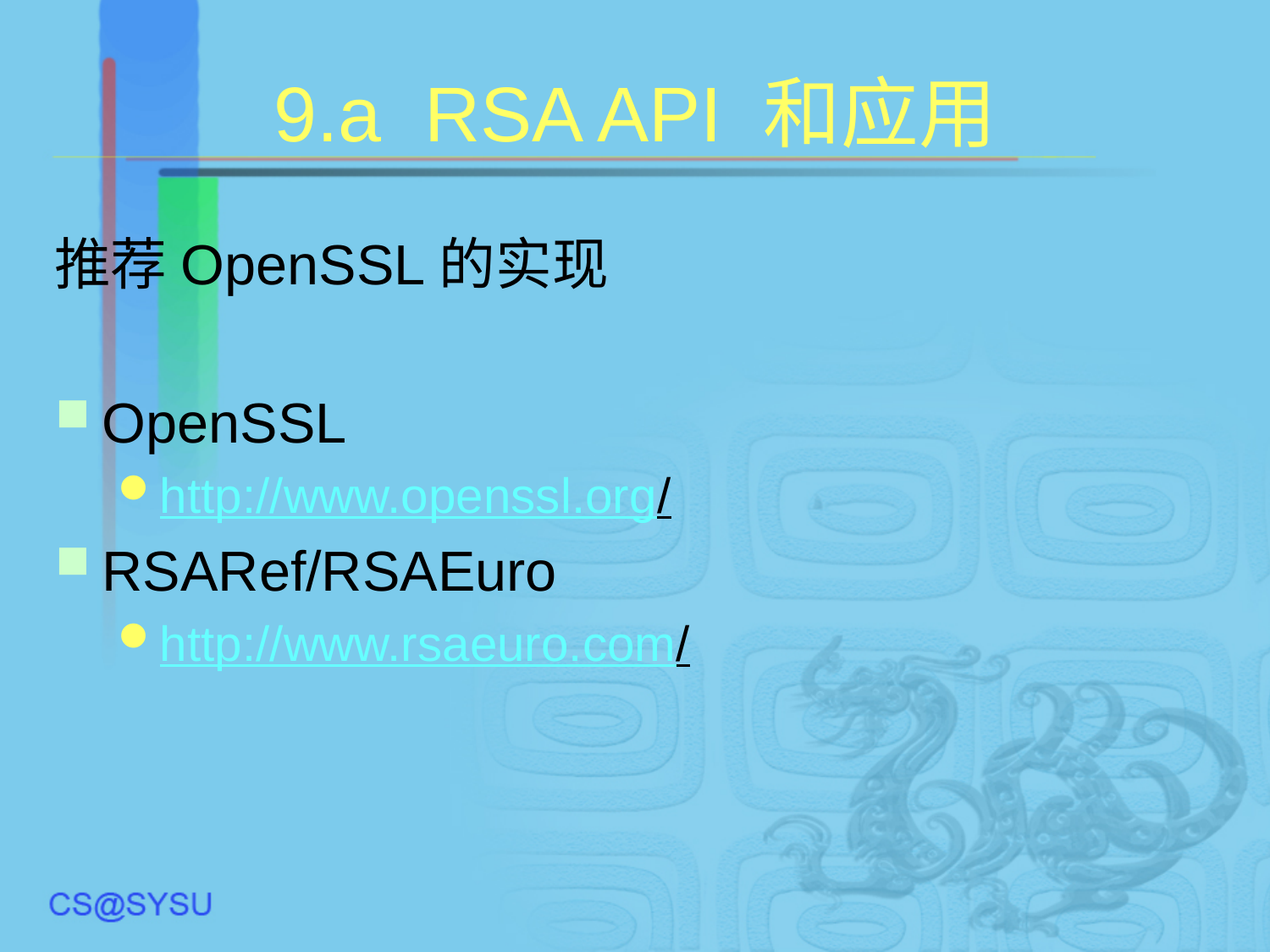

# 9.a  RSA API 和应用
推荐OpenSSL的实现

OpenSSL
http://www.openssl.org/
RSARef/RSAEuro
http://www.rsaeuro.com/